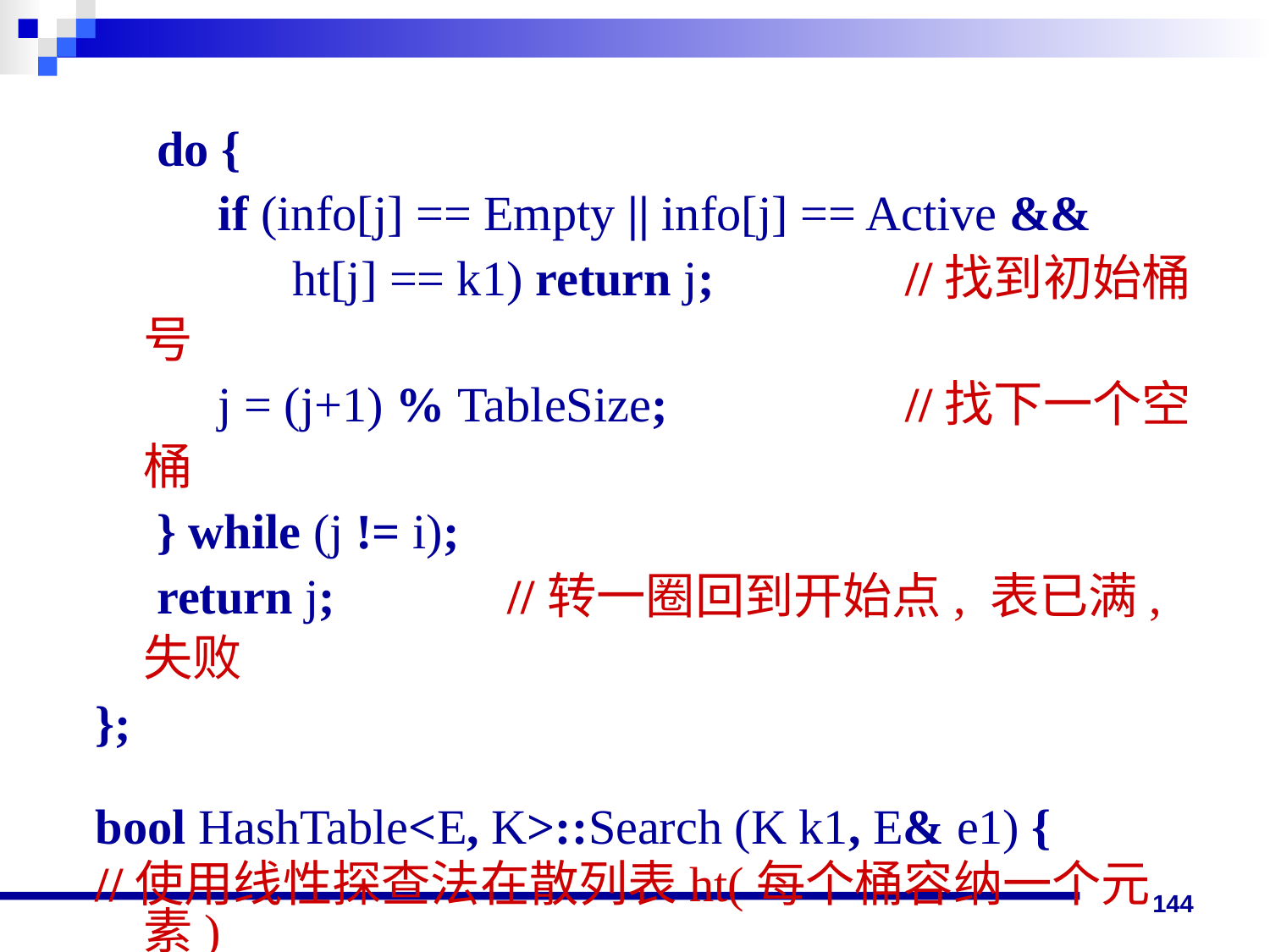

do {
          if (info[j] == Empty || info[j] == Active &&
                ht[j] == k1) return j; 		//找到初始桶号
          j = (j+1) % TableSize;		//找下一个空桶
     } while (j != i);
     return j;	         //转一圈回到开始点, 表已满, 失败
};

bool HashTable<E, K>::Search (K k1, E& e1) {
//使用线性探查法在散列表ht(每个桶容纳一个元素)
//中搜索k1
     int i = FindPos (k1)；  		//搜索
144